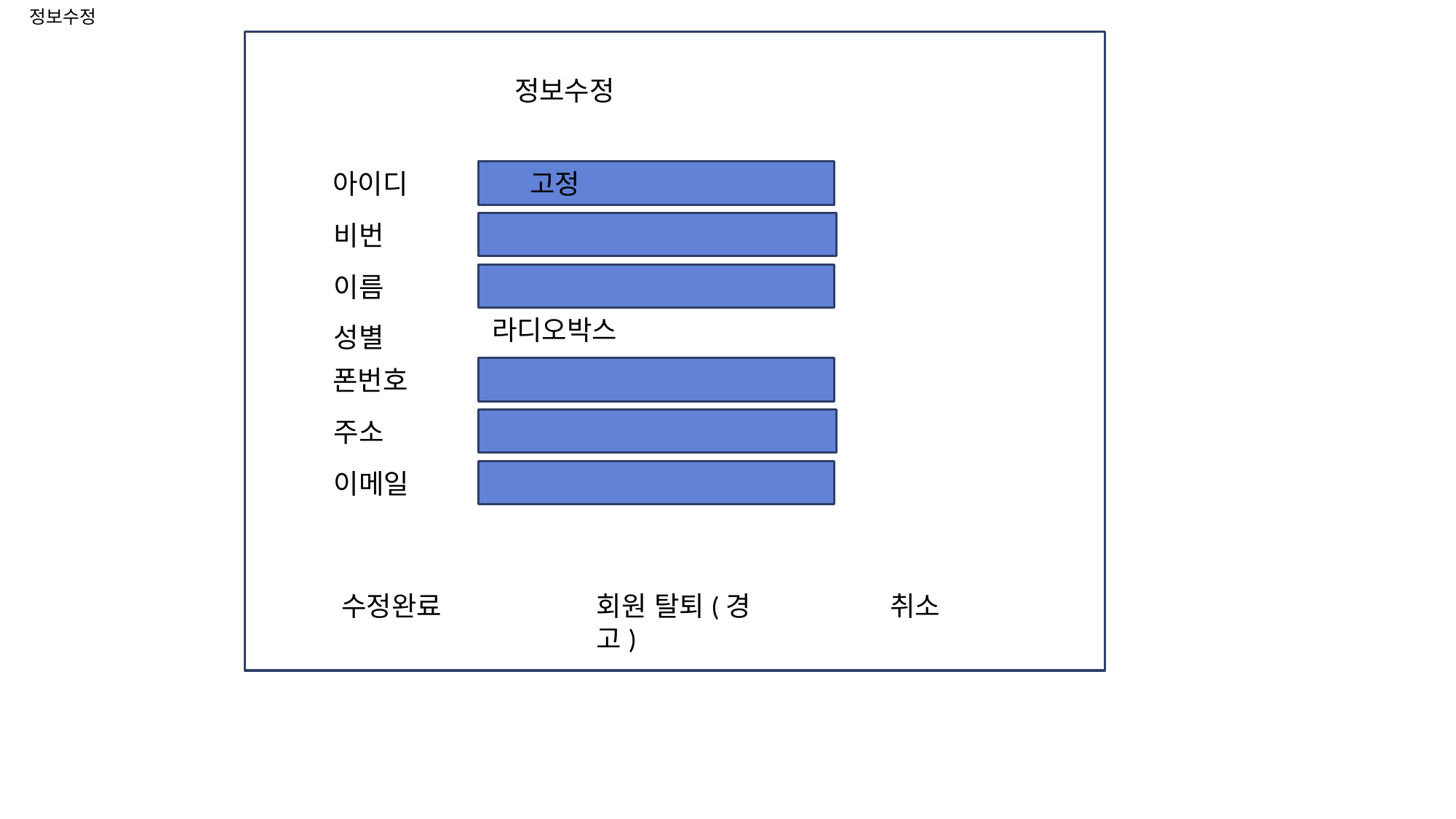

정보수정

정보수정
아이디

고정
비번

이름

라디오박스
성별
폰번호

주소

이메일

수정완료
회원 탈퇴(경고)
취소